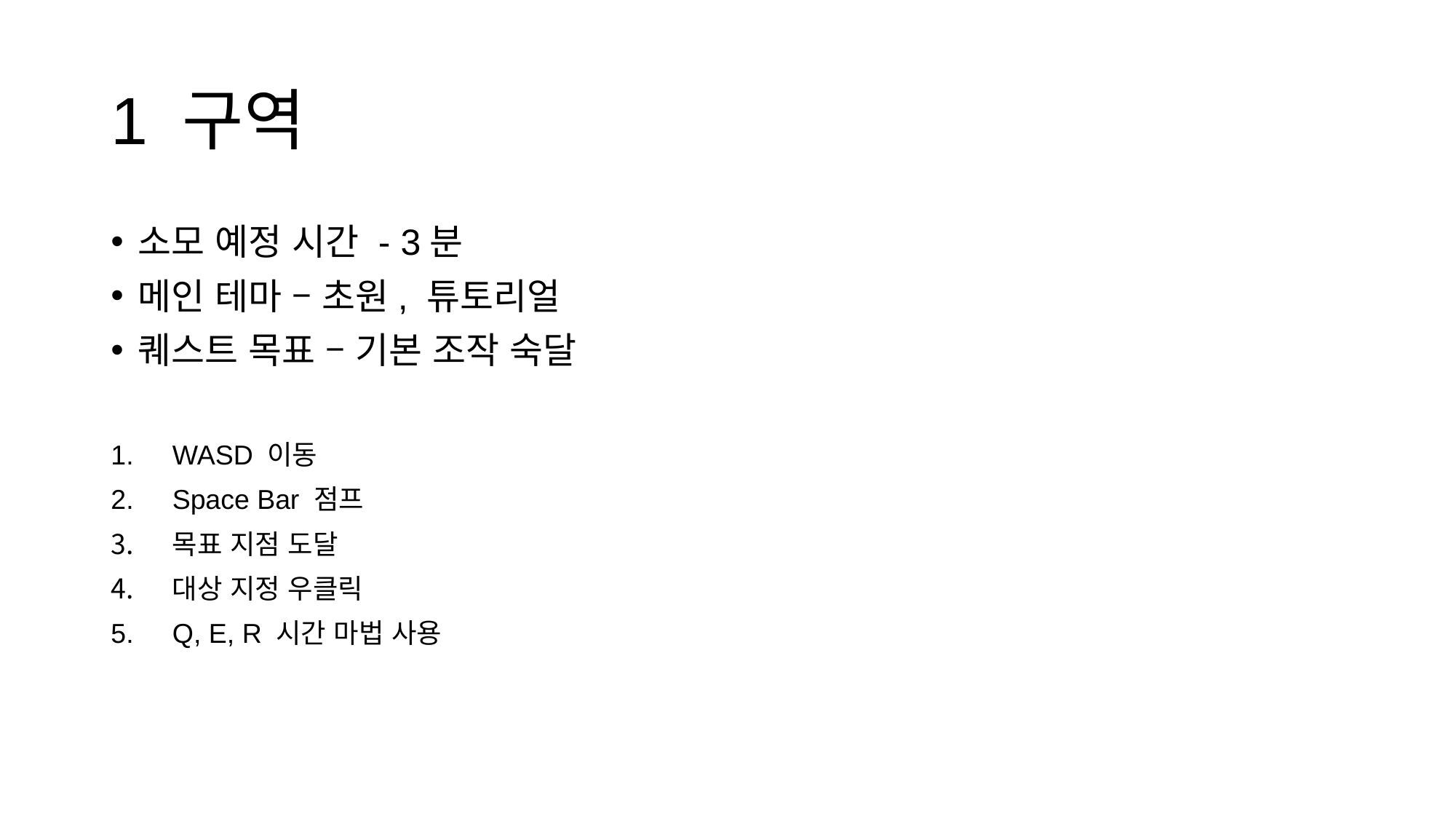

# 1 구역
소모 예정 시간 - 3분
메인 테마 – 초원, 튜토리얼
퀘스트 목표 – 기본 조작 숙달

WASD 이동
Space Bar 점프
목표 지점 도달
대상 지정 우클릭
Q, E, R 시간 마법 사용